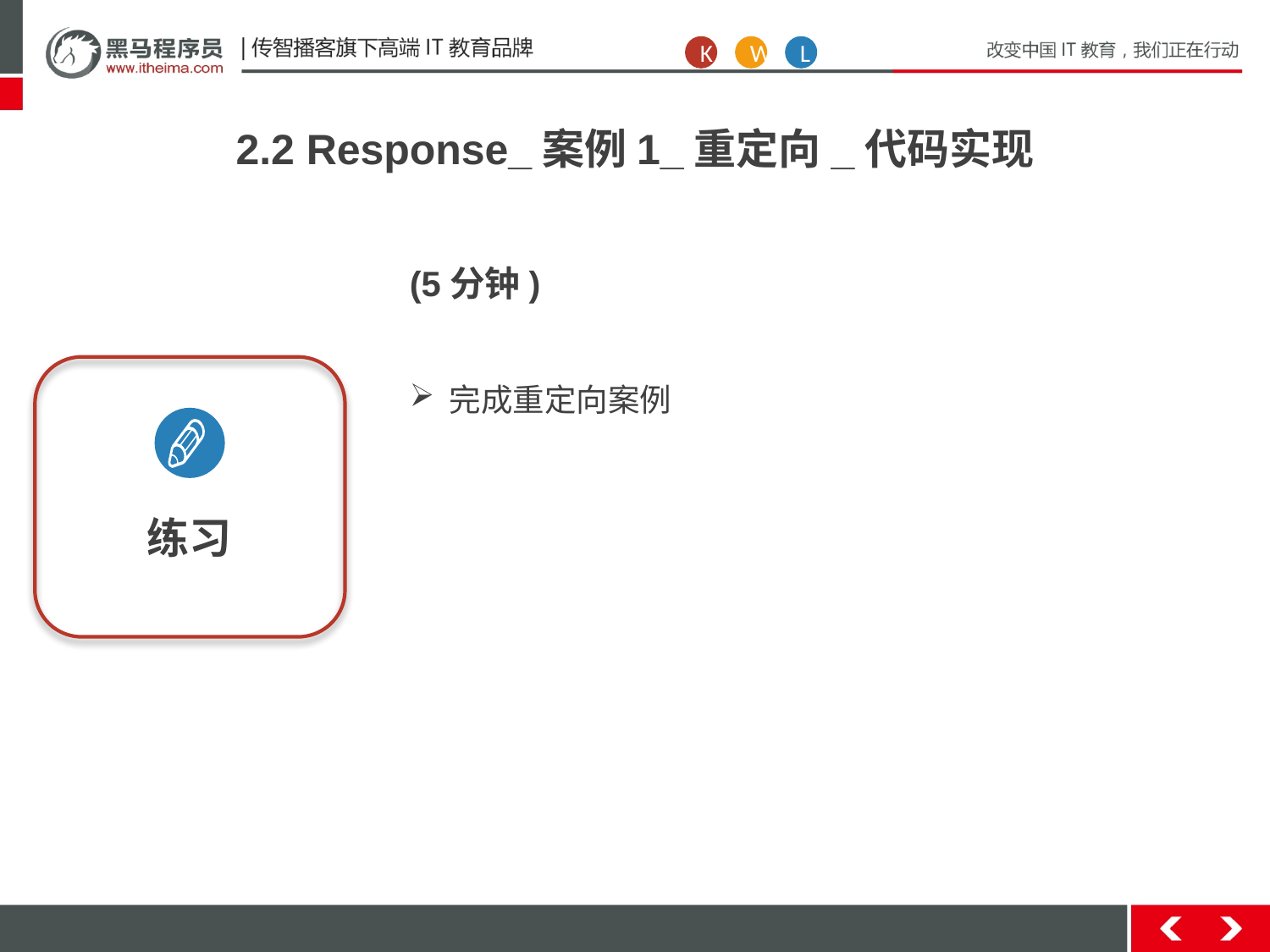

K
W
L
2.2 Response_案例1_重定向_代码实现

(5分钟)

完成重定向案例

练习